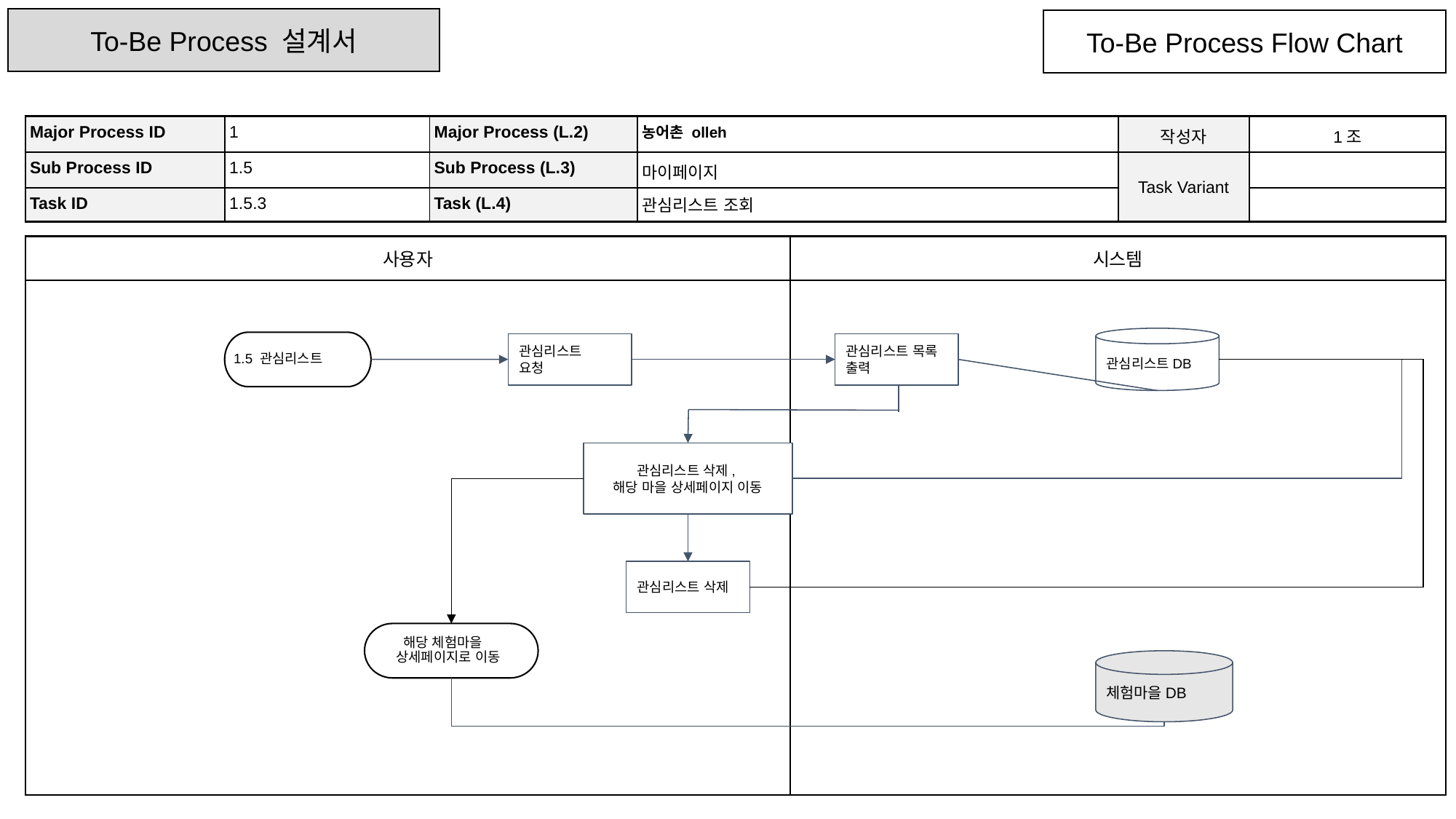

To-Be Process 설계서
To-Be Process Flow Chart
| Major Process ID | 1 | Major Process (L.2) | 농어촌 olleh | 작성자 | 1조 |
| --- | --- | --- | --- | --- | --- |
| Sub Process ID | 1.5 | Sub Process (L.3) | 마이페이지 | Task Variant |  |
| Task ID | 1.5.3 | Task (L.4) | 관심리스트 조회 |  |  |
| 사용자 | 시스템 |
| --- | --- |
|  |  |
관심리스트DB
1.5 관심리스트
관심리스트 목록 출력
관심리스트
요청
관심리스트 삭제,
해당 마을 상세페이지 이동
관심리스트 삭제
 	 해당 체험마을 상세페이지로 이동
체험마을DB